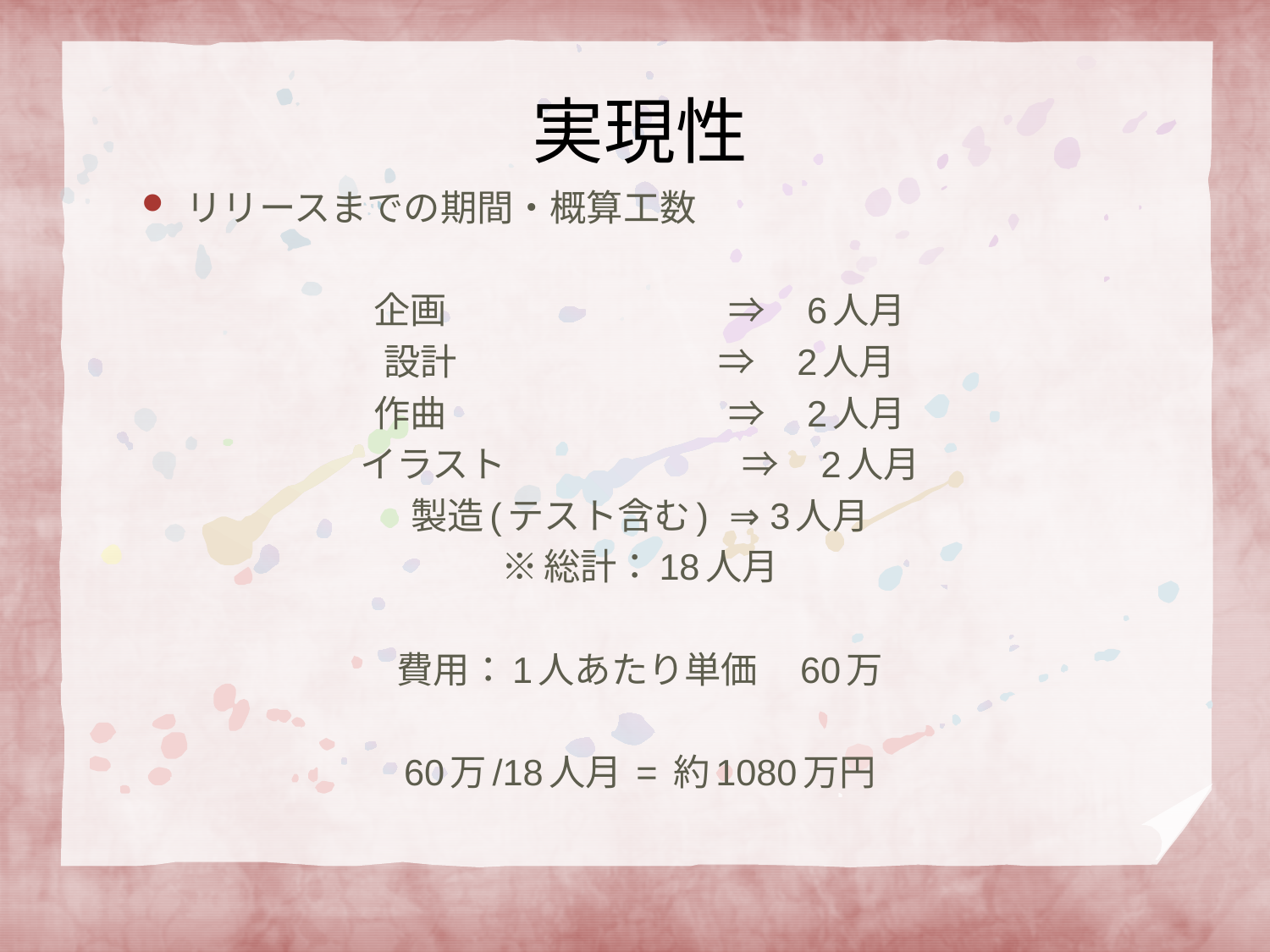

# 実現性
リリースまでの期間・概算工数

企画　   　　　　　　⇒　6人月
設計     　　　　　　⇒　2人月
作曲　   　　　　　　⇒　2人月
イラスト  　　　　　　⇒　2人月
製造(テスト含む)  ⇒ 3人月
※総計：18人月

費用：1人あたり単価　60万

60万/18人月 = 約1080万円